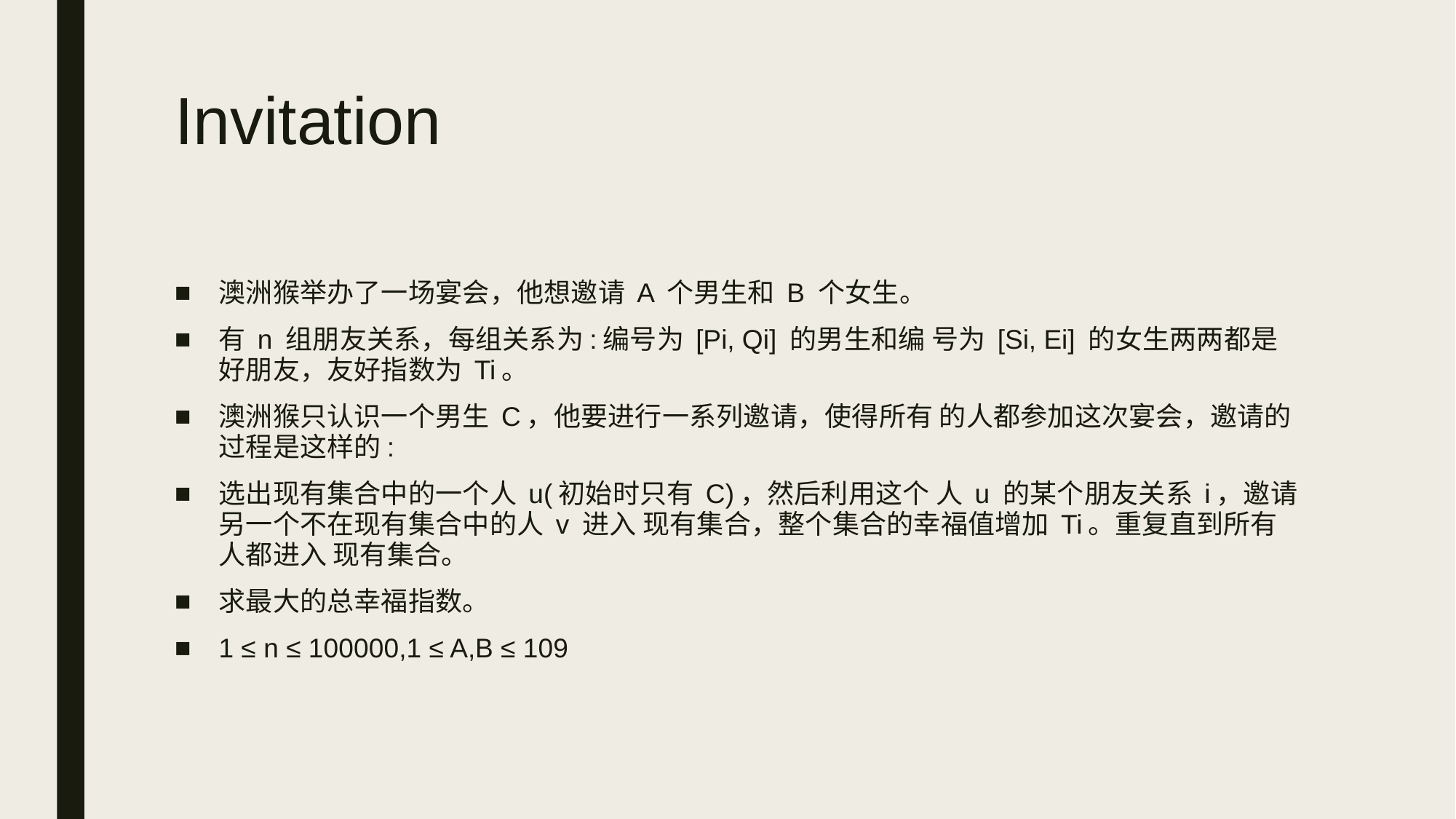

# Invitation
澳洲猴举办了一场宴会，他想邀请 A 个男生和 B 个女生。
有 n 组朋友关系，每组关系为:编号为 [Pi, Qi] 的男生和编 号为 [Si, Ei] 的女生两两都是好朋友，友好指数为 Ti。
澳洲猴只认识一个男生 C，他要进行一系列邀请，使得所有 的人都参加这次宴会，邀请的过程是这样的:
选出现有集合中的一个人 u(初始时只有 C)，然后利用这个 人 u 的某个朋友关系 i，邀请另一个不在现有集合中的人 v 进入 现有集合，整个集合的幸福值增加 Ti。重复直到所有人都进入 现有集合。
求最大的总幸福指数。
1 ≤ n ≤ 100000,1 ≤ A,B ≤ 109